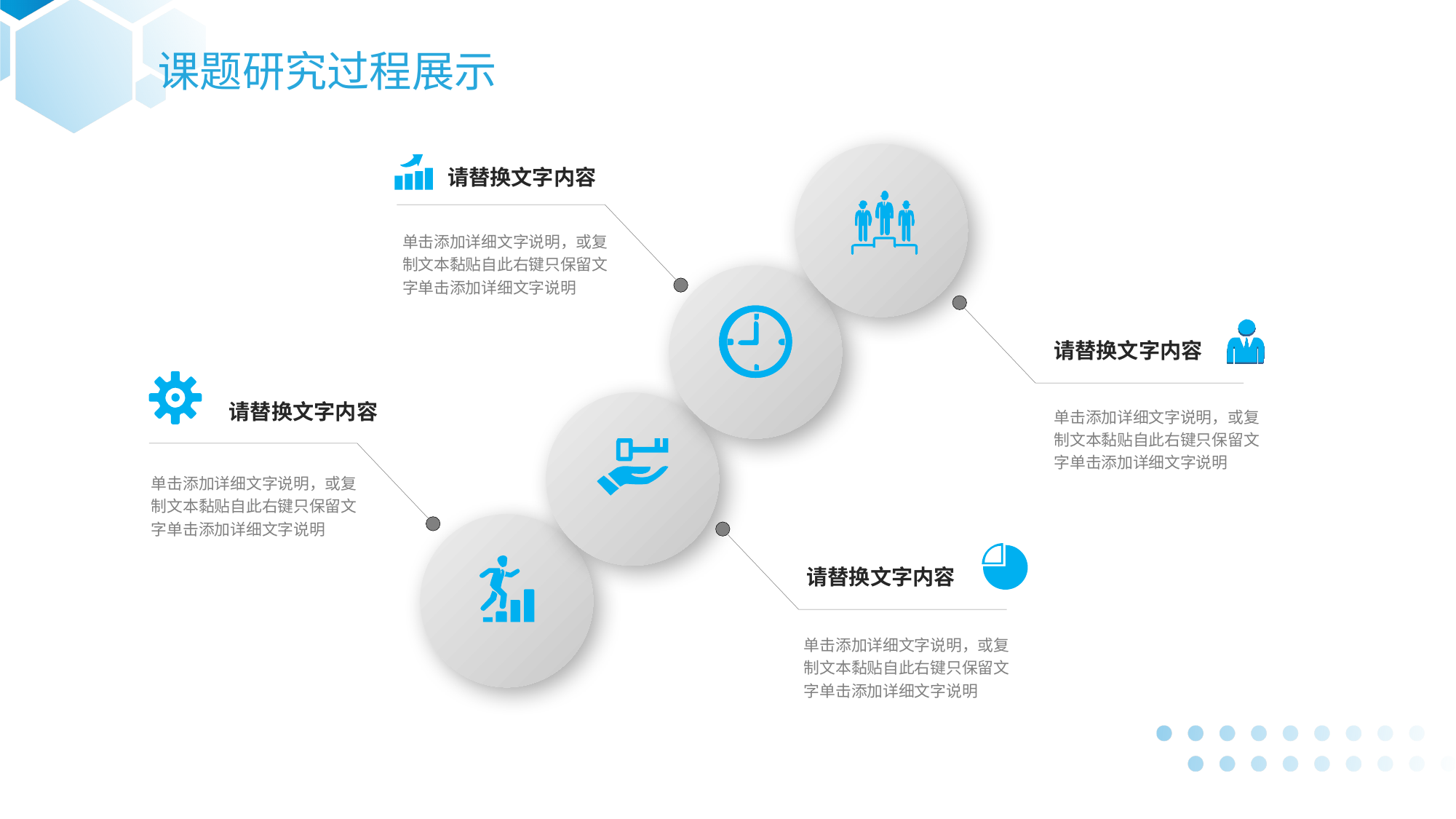

课题研究过程展示

请替换文字内容

单击添加详细文字说明，或复制文本黏贴自此右键只保留文字单击添加详细文字说明

请替换文字内容

请替换文字内容
单击添加详细文字说明，或复制文本黏贴自此右键只保留文字单击添加详细文字说明

单击添加详细文字说明，或复制文本黏贴自此右键只保留文字单击添加详细文字说明

请替换文字内容
单击添加详细文字说明，或复制文本黏贴自此右键只保留文字单击添加详细文字说明